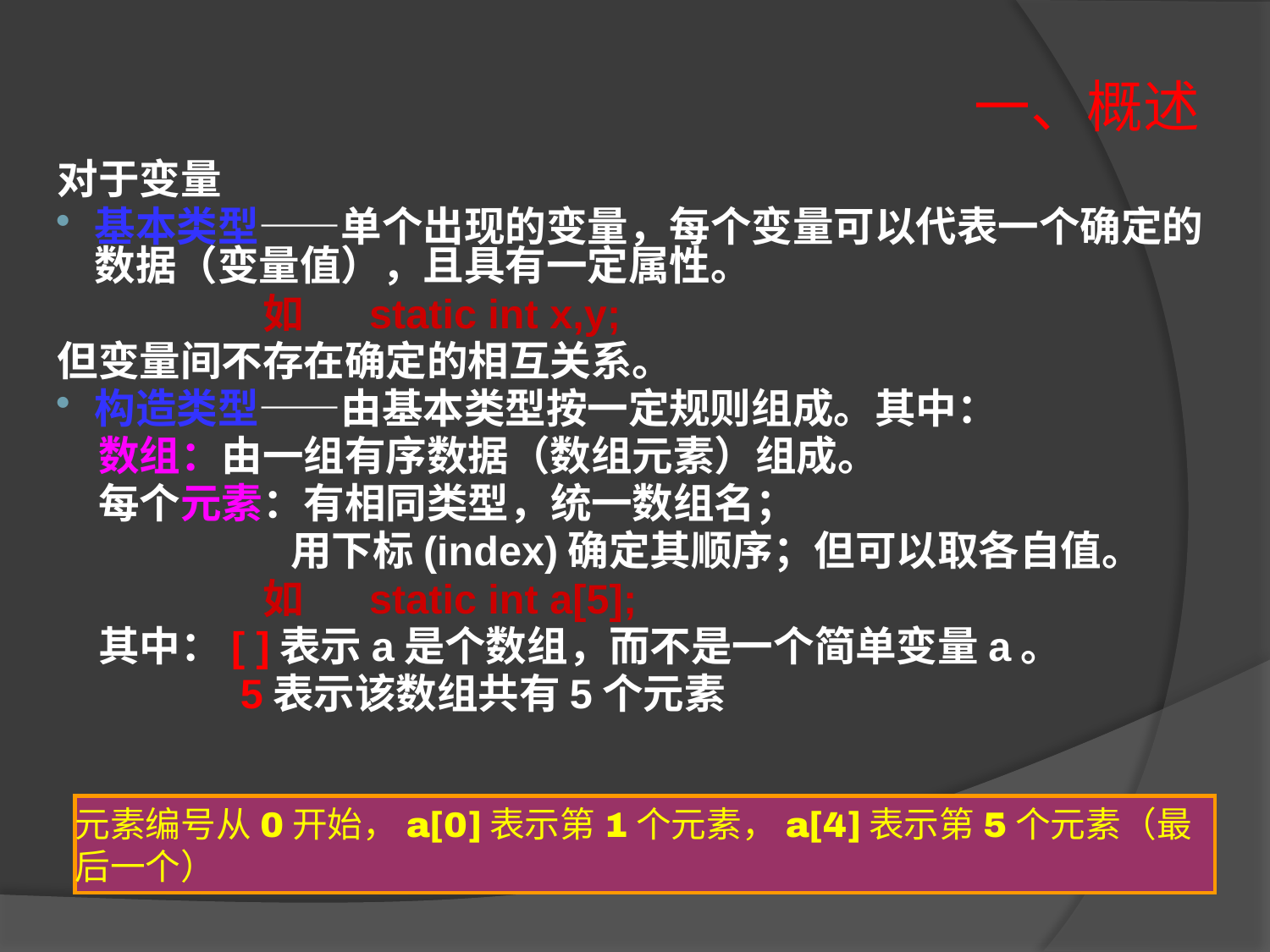

# 一、概述
对于变量
基本类型——单个出现的变量，每个变量可以代表一个确定的数据（变量值），且具有一定属性。
　　　　　如      static int x,y;
但变量间不存在确定的相互关系。
构造类型——由基本类型按一定规则组成。其中：
　数组：由一组有序数据（数组元素）组成。
　每个元素：有相同类型，统一数组名；
                        用下标(index)确定其顺序；但可以取各自值。
　　　　　如      static int a[5];
　其中：[ ]表示a是个数组，而不是一个简单变量a。
                5表示该数组共有5个元素

元素编号从0开始，a[0]表示第1个元素，a[4]表示第5个元素（最后一个）